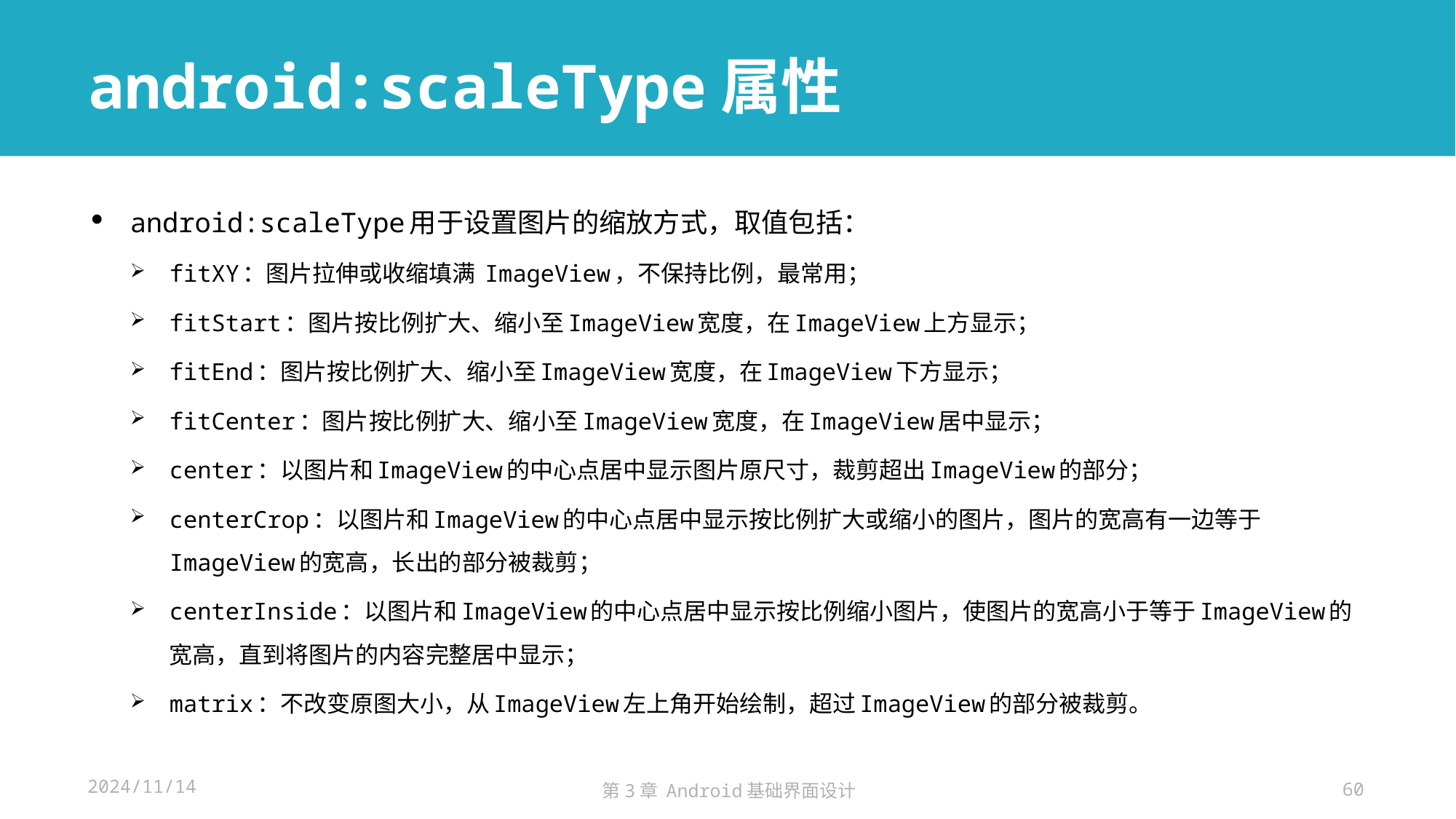

# android:scaleType属性
android:scaleType用于设置图片的缩放方式，取值包括：
fitXY：图片拉伸或收缩填满 ImageView，不保持比例，最常用；
fitStart：图片按比例扩大、缩小至ImageView宽度，在ImageView上方显示；
fitEnd：图片按比例扩大、缩小至ImageView宽度，在ImageView下方显示；
fitCenter：图片按比例扩大、缩小至ImageView宽度，在ImageView居中显示；
center：以图片和ImageView的中心点居中显示图片原尺寸，裁剪超出ImageView的部分；
centerCrop：以图片和ImageView的中心点居中显示按比例扩大或缩小的图片，图片的宽高有一边等于ImageView的宽高，长出的部分被裁剪；
centerInside：以图片和ImageView的中心点居中显示按比例缩小图片，使图片的宽高小于等于ImageView的宽高，直到将图片的内容完整居中显示；
matrix：不改变原图大小，从ImageView左上角开始绘制，超过ImageView的部分被裁剪。

2024/11/14
第3章 Android基础界面设计
60